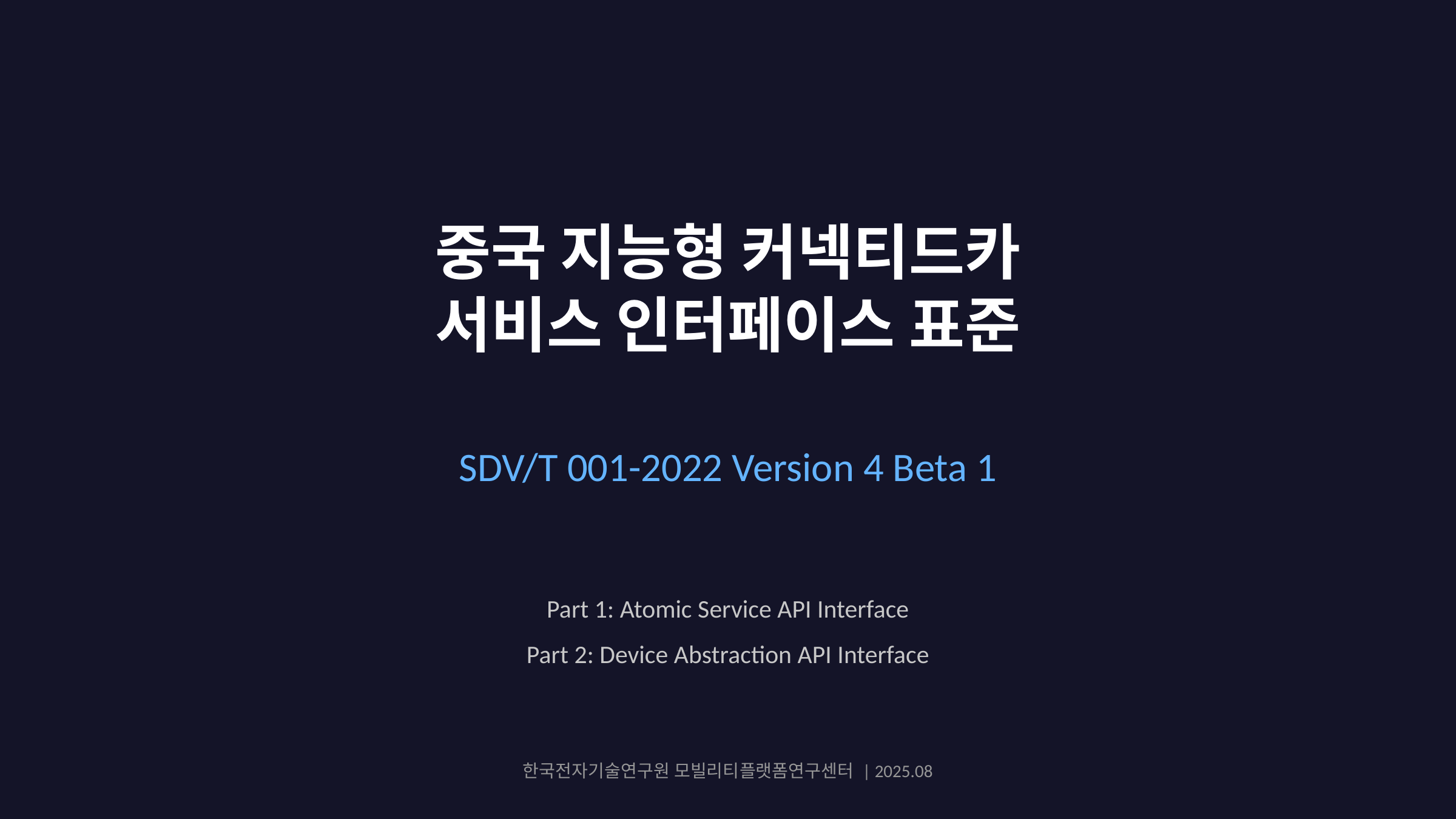

#

중국 지능형 커넥티드카
서비스 인터페이스 표준

SDV/T 001-2022 Version 4 Beta 1

Part 1: Atomic Service API Interface
Part 2: Device Abstraction API Interface

한국전자기술연구원 모빌리티플랫폼연구센터 | 2025.08